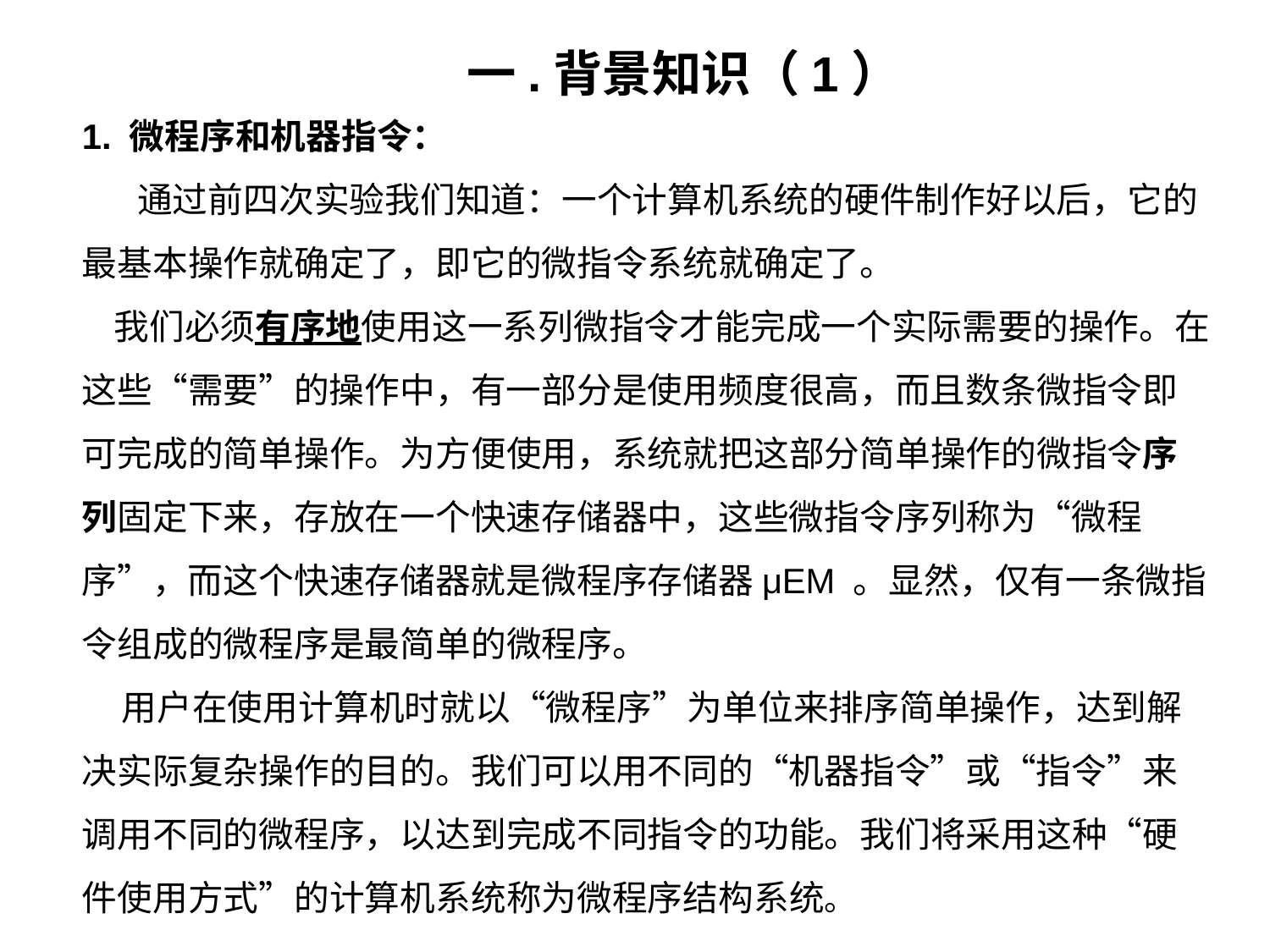

一.背景知识（1）
1. 微程序和机器指令：
      通过前四次实验我们知道：一个计算机系统的硬件制作好以后，它的最基本操作就确定了，即它的微指令系统就确定了。
   我们必须有序地使用这一系列微指令才能完成一个实际需要的操作。在这些“需要”的操作中，有一部分是使用频度很高，而且数条微指令即可完成的简单操作。为方便使用，系统就把这部分简单操作的微指令序列固定下来，存放在一个快速存储器中，这些微指令序列称为“微程序”，而这个快速存储器就是微程序存储器μEM 。显然，仅有一条微指令组成的微程序是最简单的微程序。
    用户在使用计算机时就以“微程序”为单位来排序简单操作，达到解决实际复杂操作的目的。我们可以用不同的“机器指令”或“指令”来调用不同的微程序，以达到完成不同指令的功能。我们将采用这种“硬件使用方式”的计算机系统称为微程序结构系统。